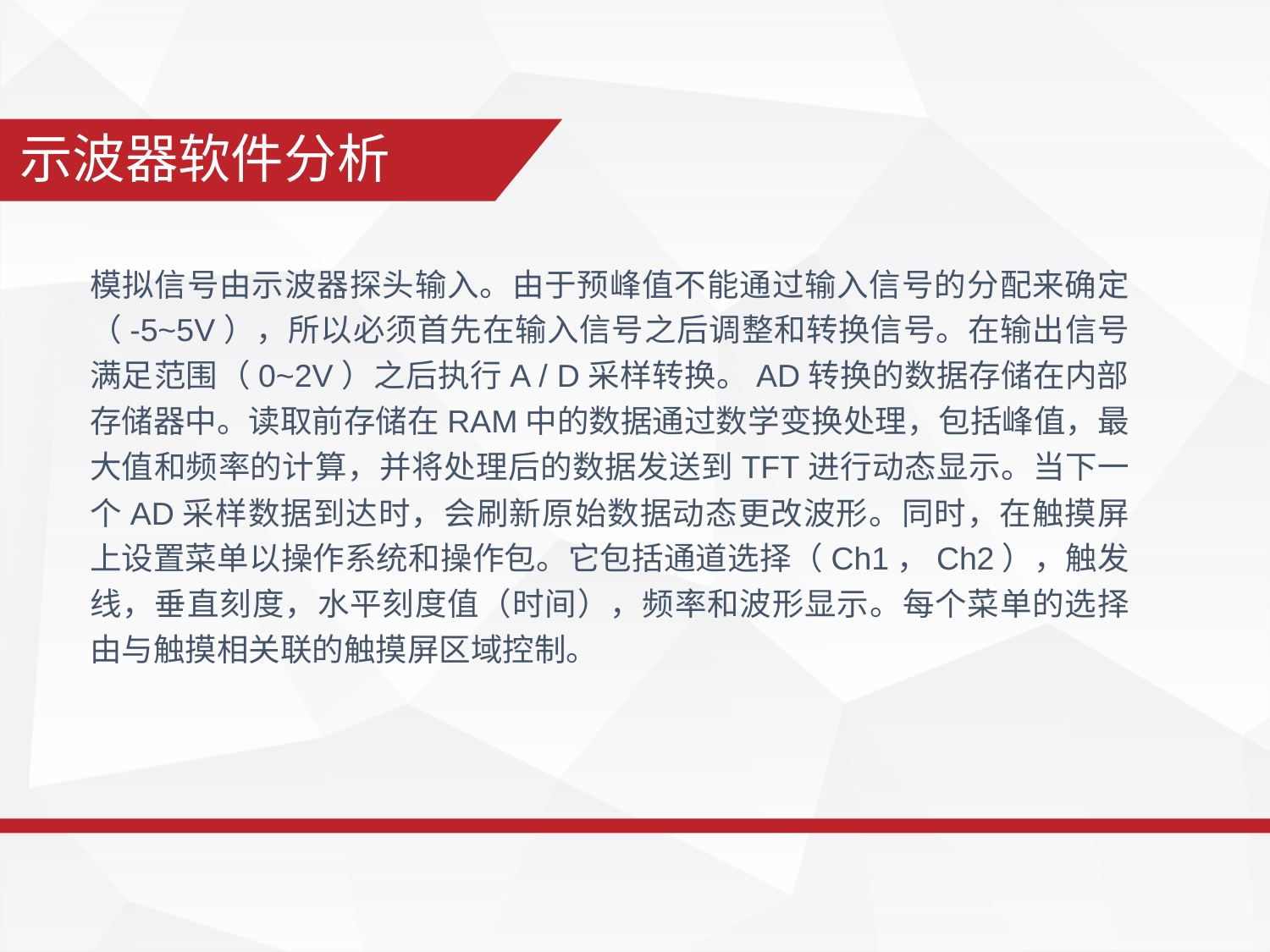

示波器软件分析
模拟信号由示波器探头输入。由于预峰值不能通过输入信号的分配来确定（-5~5V），所以必须首先在输入信号之后调整和转换信号。在输出信号满足范围（0~2V）之后执行A / D采样转换。AD转换的数据存储在内部存储器中。读取前存储在RAM中的数据通过数学变换处理，包括峰值，最大值和频率的计算，并将处理后的数据发送到TFT进行动态显示。当下一个AD采样数据到达时，会刷新原始数据动态更改波形。同时，在触摸屏上设置菜单以操作系统和操作包。它包括通道选择（Ch1，Ch2），触发线，垂直刻度，水平刻度值（时间），频率和波形显示。每个菜单的选择由与触摸相关联的触摸屏区域控制。